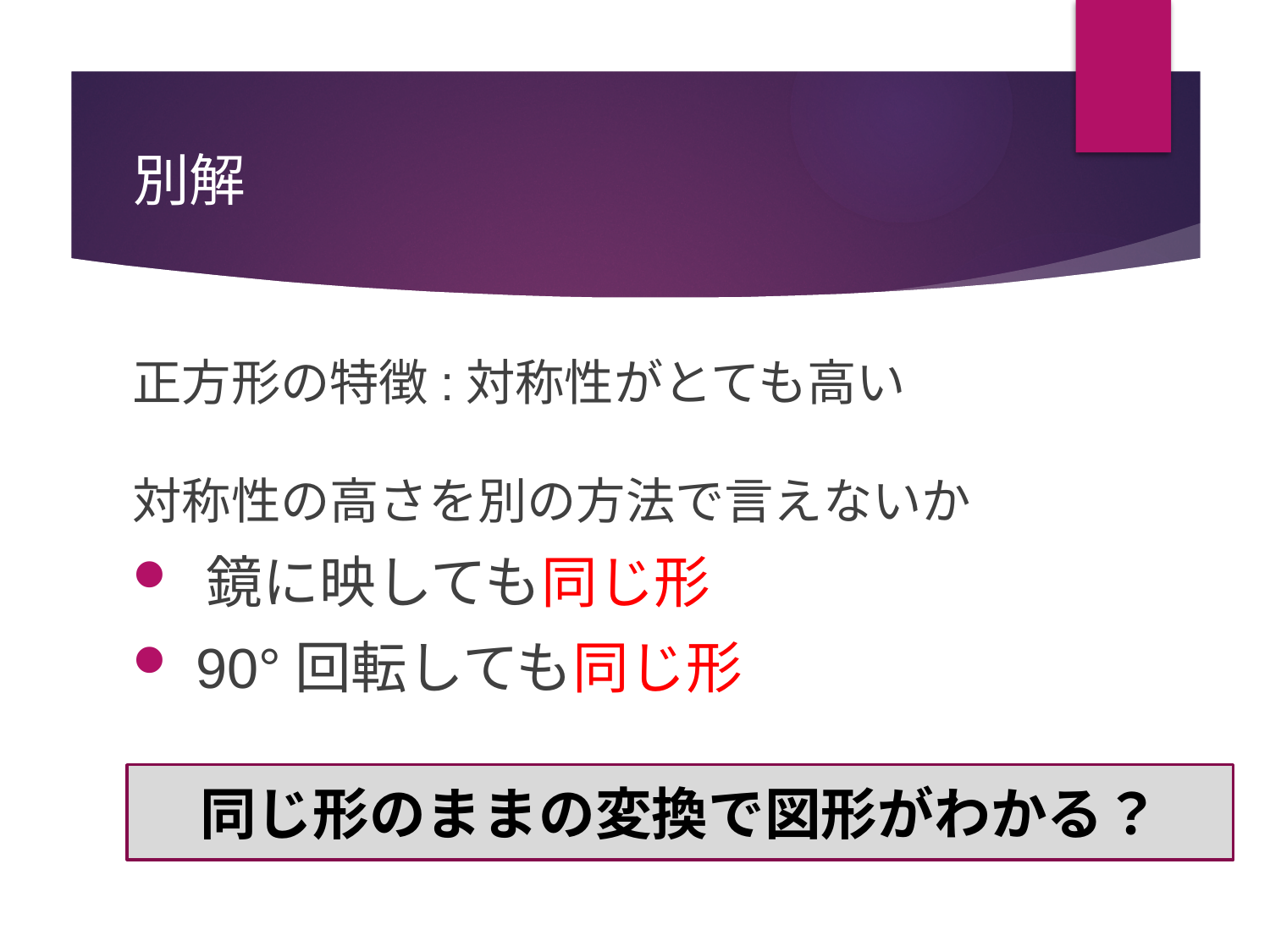

# 別解

正方形の特徴:対称性がとても高い

対称性の高さを別の方法で言えないか
 鏡に映しても同じ形
 90°回転しても同じ形

同じ形のままの変換で図形がわかる？